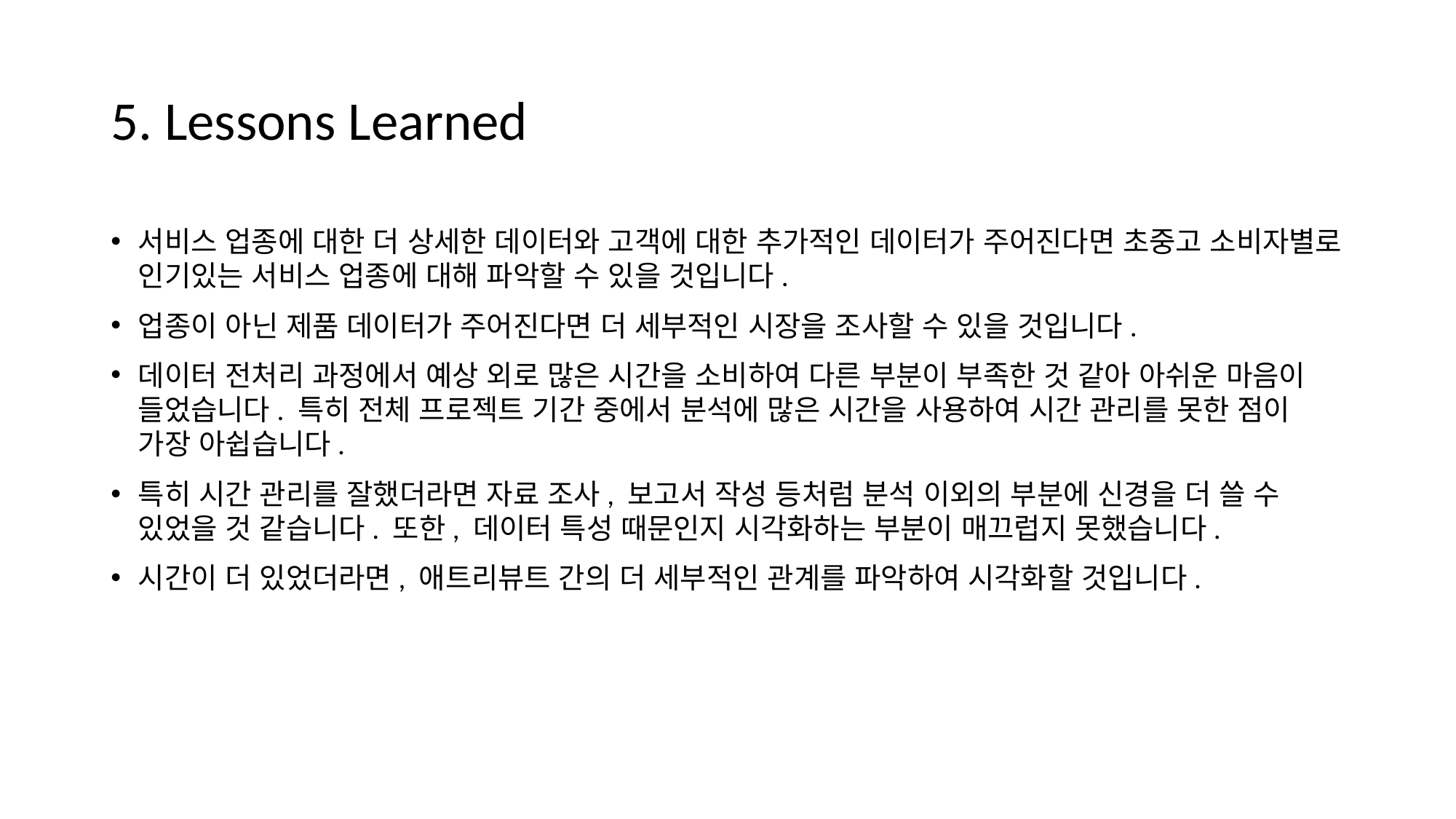

# 5. Lessons Learned
서비스 업종에 대한 더 상세한 데이터와 고객에 대한 추가적인 데이터가 주어진다면 초중고 소비자별로 인기있는 서비스 업종에 대해 파악할 수 있을 것입니다.
업종이 아닌 제품 데이터가 주어진다면 더 세부적인 시장을 조사할 수 있을 것입니다.
데이터 전처리 과정에서 예상 외로 많은 시간을 소비하여 다른 부분이 부족한 것 같아 아쉬운 마음이 들었습니다. 특히 전체 프로젝트 기간 중에서 분석에 많은 시간을 사용하여 시간 관리를 못한 점이 가장 아쉽습니다.
특히 시간 관리를 잘했더라면 자료 조사, 보고서 작성 등처럼 분석 이외의 부분에 신경을 더 쓸 수 있었을 것 같습니다. 또한, 데이터 특성 때문인지 시각화하는 부분이 매끄럽지 못했습니다.
시간이 더 있었더라면, 애트리뷰트 간의 더 세부적인 관계를 파악하여 시각화할 것입니다.